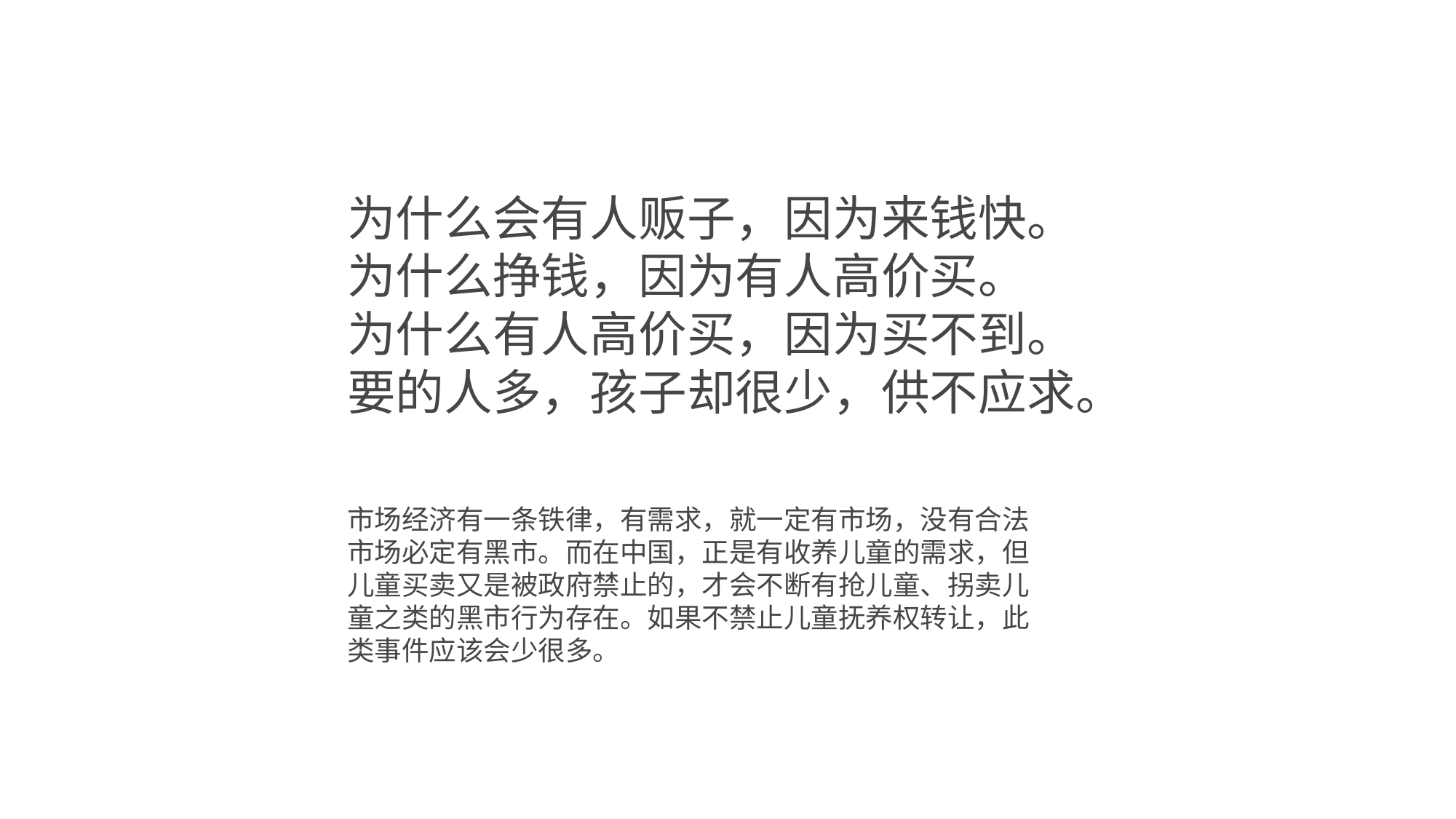

为什么会有人贩子，因为来钱快。
为什么挣钱，因为有人高价买。
为什么有人高价买，因为买不到。
要的人多，孩子却很少，供不应求。
市场经济有一条铁律，有需求，就一定有市场，没有合法市场必定有黑市。而在中国，正是有收养儿童的需求，但儿童买卖又是被政府禁止的，才会不断有抢儿童、拐卖儿童之类的黑市行为存在。如果不禁止儿童抚养权转让，此类事件应该会少很多。